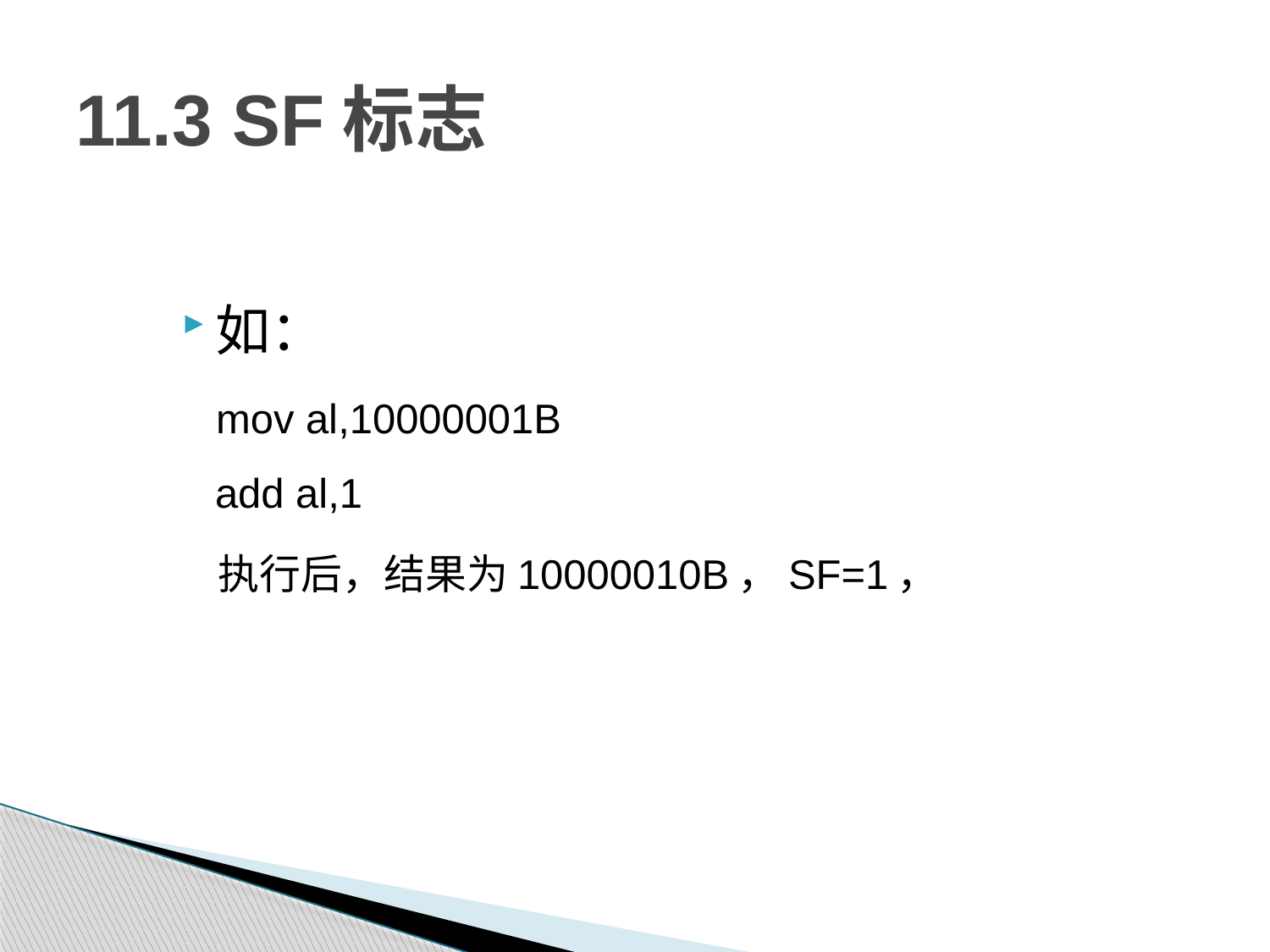

# 11.3 SF标志
如：
   mov al,10000001B
add al,1
   执行后，结果为10000010B，SF=1，